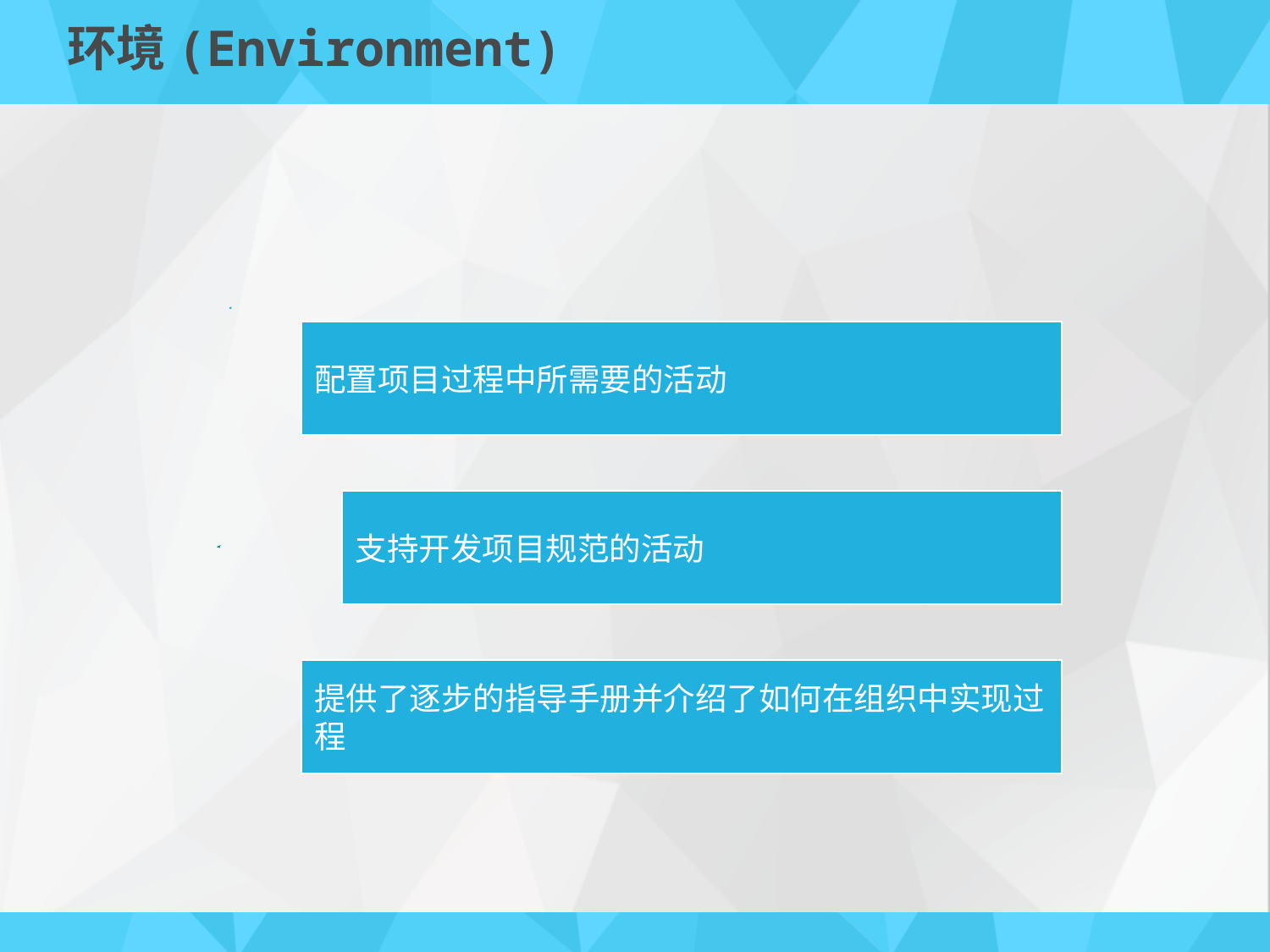

# 环境(Environment)
配置项目过程中所需要的活动
支持开发项目规范的活动
提供了逐步的指导手册并介绍了如何在组织中实现过程